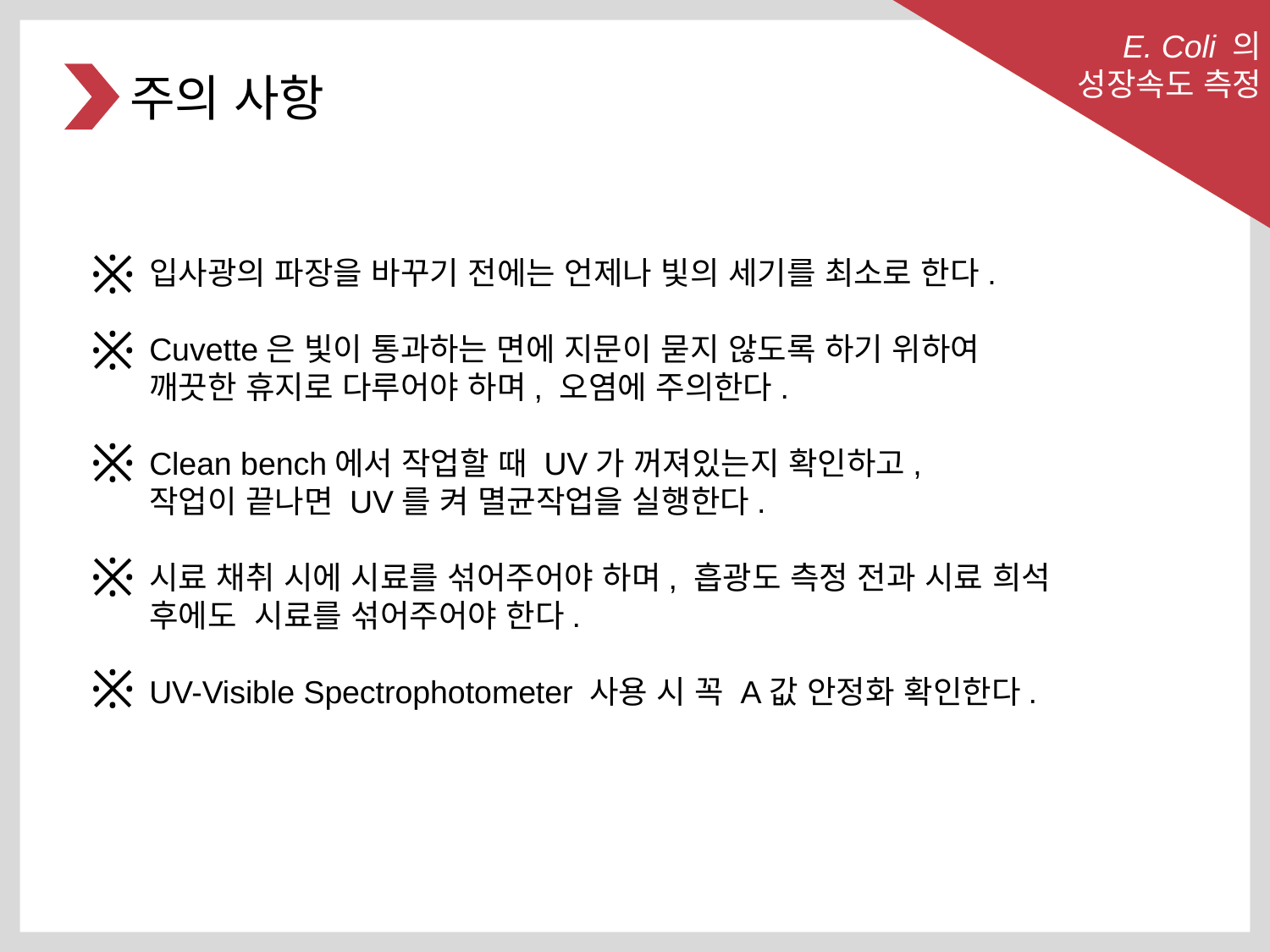

E. Coli 의
성장속도 측정
주의 사항

※
입사광의 파장을 바꾸기 전에는 언제나 빛의 세기를 최소로 한다.

Cuvette은 빛이 통과하는 면에 지문이 묻지 않도록 하기 위하여
깨끗한 휴지로 다루어야 하며, 오염에 주의한다.

Clean bench에서 작업할 때 UV가 꺼져있는지 확인하고,
작업이 끝나면 UV를 켜 멸균작업을 실행한다.

시료 채취 시에 시료를 섞어주어야 하며, 흡광도 측정 전과 시료 희석 후에도  시료를 섞어주어야 한다.

UV-Visible Spectrophotometer 사용 시 꼭 A값 안정화 확인한다.
※
※
※
※